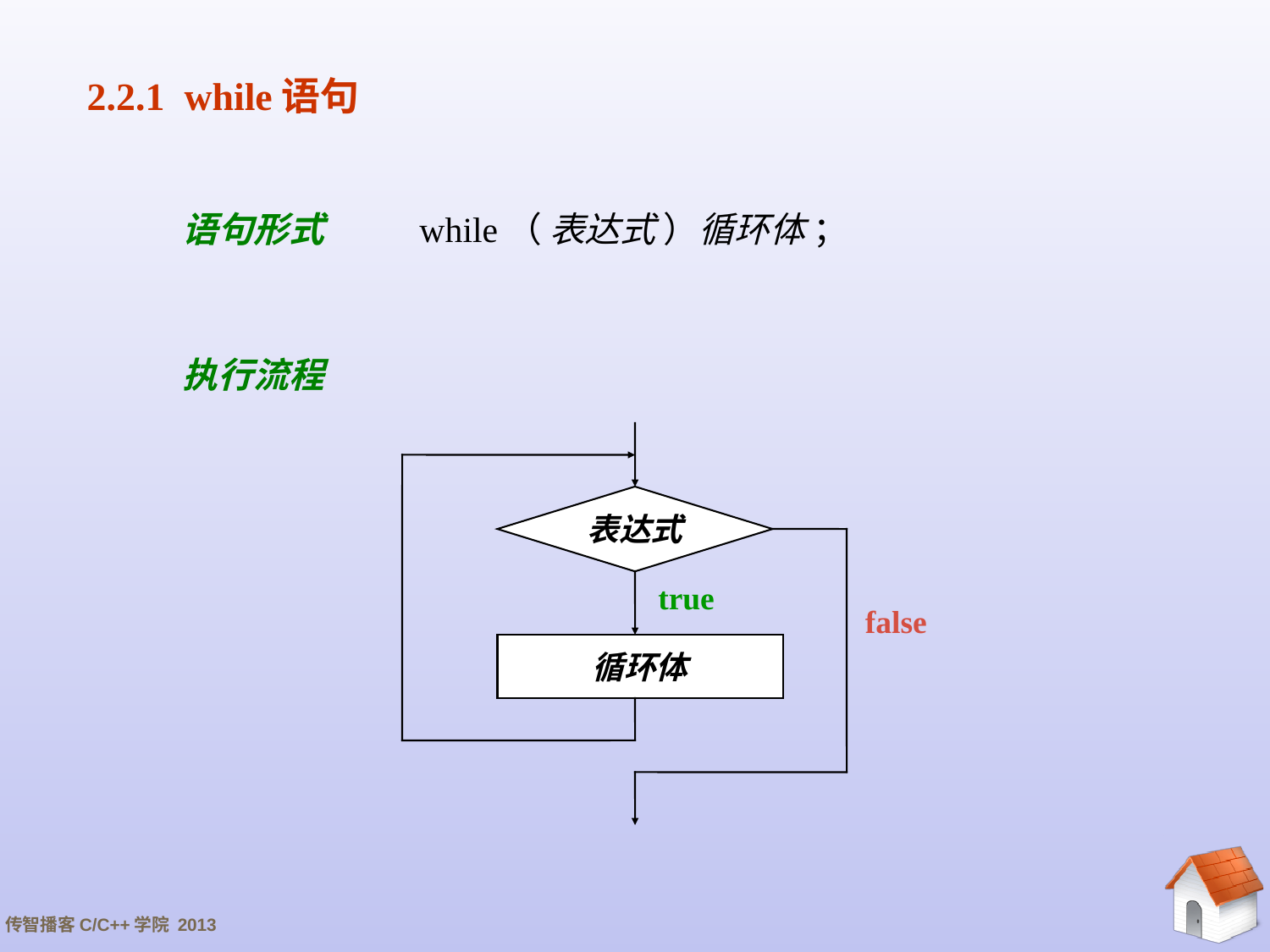

# 2.2.1  while语句
语句形式
while（ 表达式 ）循环体 ；
执行流程

表达式

true
false
循环体